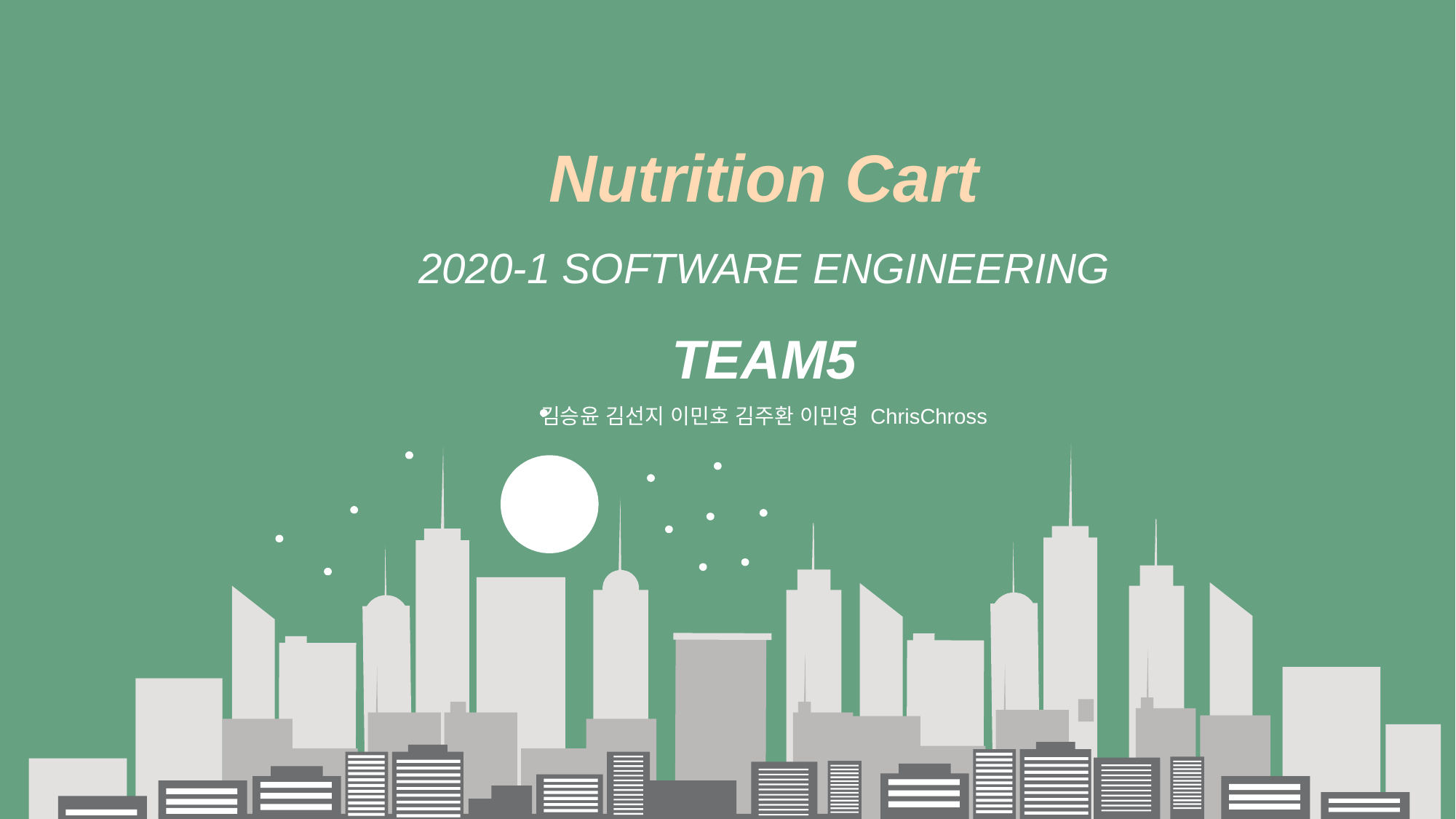

Nutrition Cart
2020-1 SOFTWARE ENGINEERING TEAM5
김승윤 김선지 이민호 김주환 이민영 ChrisChross